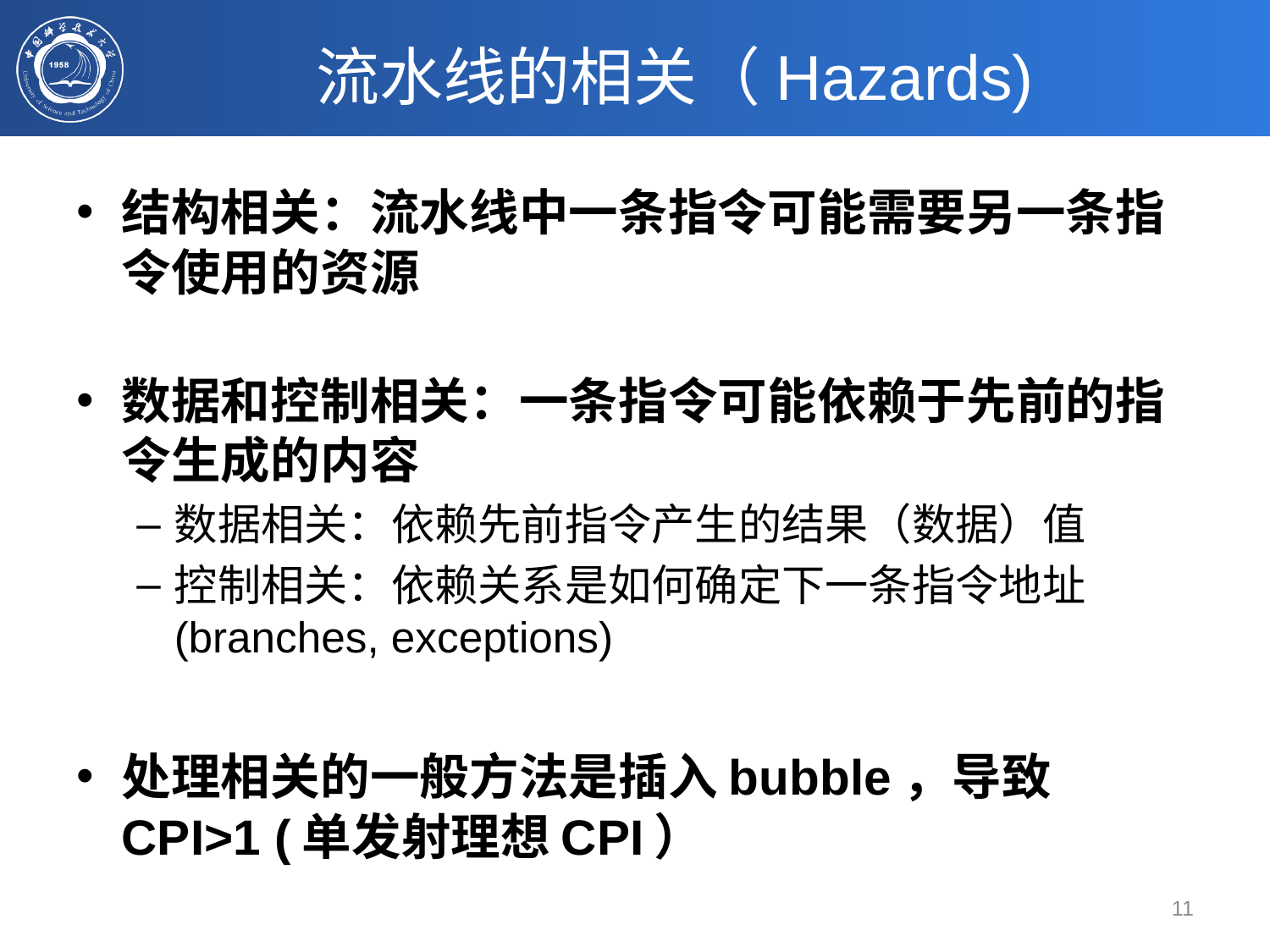

# 流水线的相关（Hazards)
结构相关：流水线中一条指令可能需要另一条指令使用的资源

数据和控制相关：一条指令可能依赖于先前的指令生成的内容
数据相关：依赖先前指令产生的结果（数据）值
控制相关：依赖关系是如何确定下一条指令地址 (branches, exceptions)

处理相关的一般方法是插入bubble，导致CPI>1 (单发射理想CPI）
11